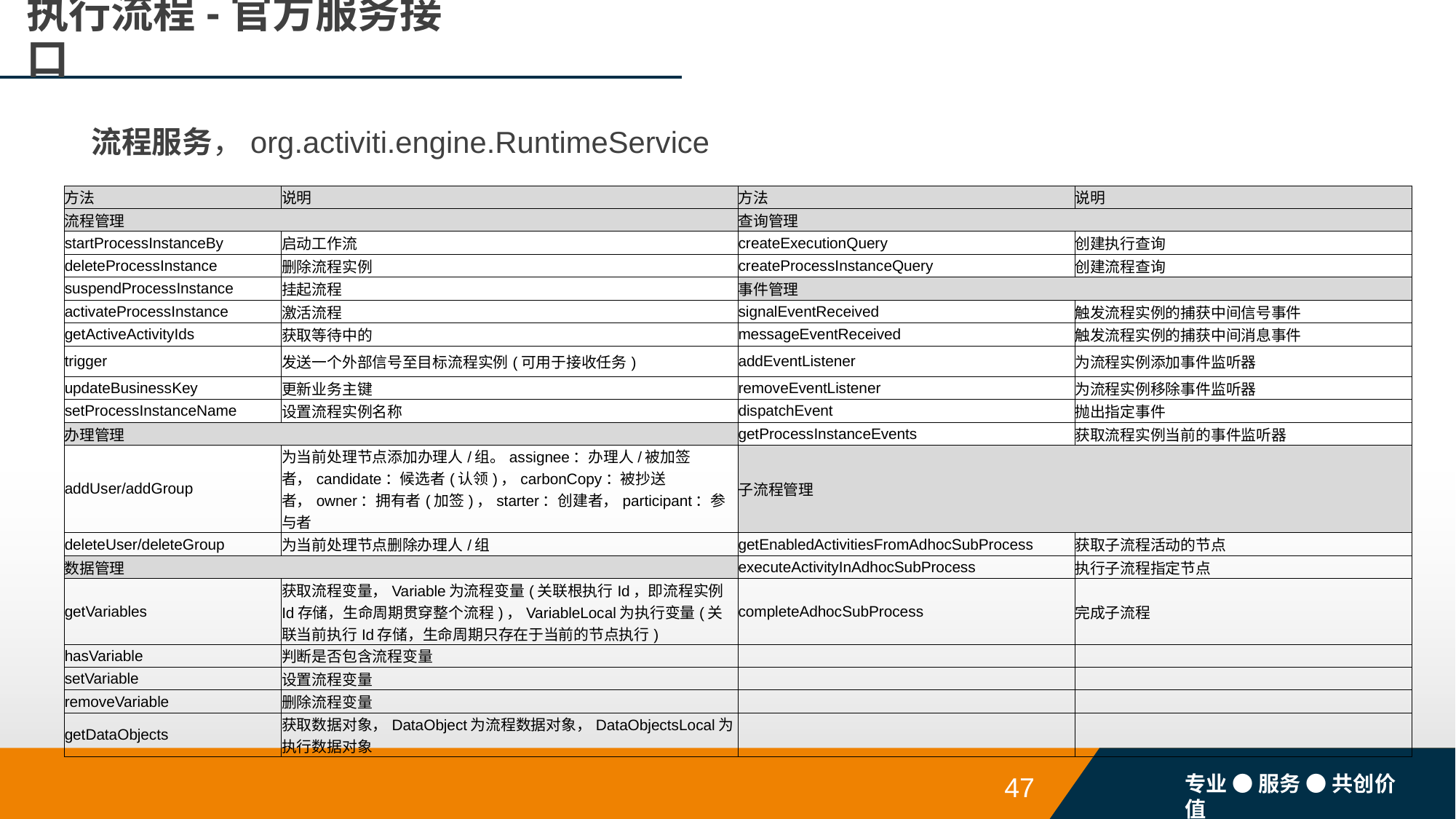

# 执行流程-官方服务接口
流程服务，org.activiti.engine.RuntimeService
| 方法 | 说明 | 方法 | 说明 |
| --- | --- | --- | --- |
| 流程管理 |  | 查询管理 |  |
| startProcessInstanceBy | 启动工作流 | createExecutionQuery | 创建执行查询 |
| deleteProcessInstance | 删除流程实例 | createProcessInstanceQuery | 创建流程查询 |
| suspendProcessInstance | 挂起流程 | 事件管理 |  |
| activateProcessInstance | 激活流程 | signalEventReceived | 触发流程实例的捕获中间信号事件 |
| getActiveActivityIds | 获取等待中的 | messageEventReceived | 触发流程实例的捕获中间消息事件 |
| trigger | 发送一个外部信号至目标流程实例(可用于接收任务) | addEventListener | 为流程实例添加事件监听器 |
| updateBusinessKey | 更新业务主键 | removeEventListener | 为流程实例移除事件监听器 |
| setProcessInstanceName | 设置流程实例名称 | dispatchEvent | 抛出指定事件 |
| 办理管理 |  | getProcessInstanceEvents | 获取流程实例当前的事件监听器 |
| addUser/addGroup | 为当前处理节点添加办理人/组。assignee：办理人/被加签者，candidate：候选者(认领)，carbonCopy：被抄送者，owner：拥有者(加签)，starter：创建者，participant：参与者 | 子流程管理 |  |
| deleteUser/deleteGroup | 为当前处理节点删除办理人/组 | getEnabledActivitiesFromAdhocSubProcess | 获取子流程活动的节点 |
| 数据管理 |  | executeActivityInAdhocSubProcess | 执行子流程指定节点 |
| getVariables | 获取流程变量，Variable为流程变量(关联根执行Id，即流程实例Id存储，生命周期贯穿整个流程)，VariableLocal为执行变量(关联当前执行Id存储，生命周期只存在于当前的节点执行) | completeAdhocSubProcess | 完成子流程 |
| hasVariable | 判断是否包含流程变量 |  |  |
| setVariable | 设置流程变量 |  |  |
| removeVariable | 删除流程变量 |  |  |
| getDataObjects | 获取数据对象，DataObject为流程数据对象，DataObjectsLocal为执行数据对象 |  |  |